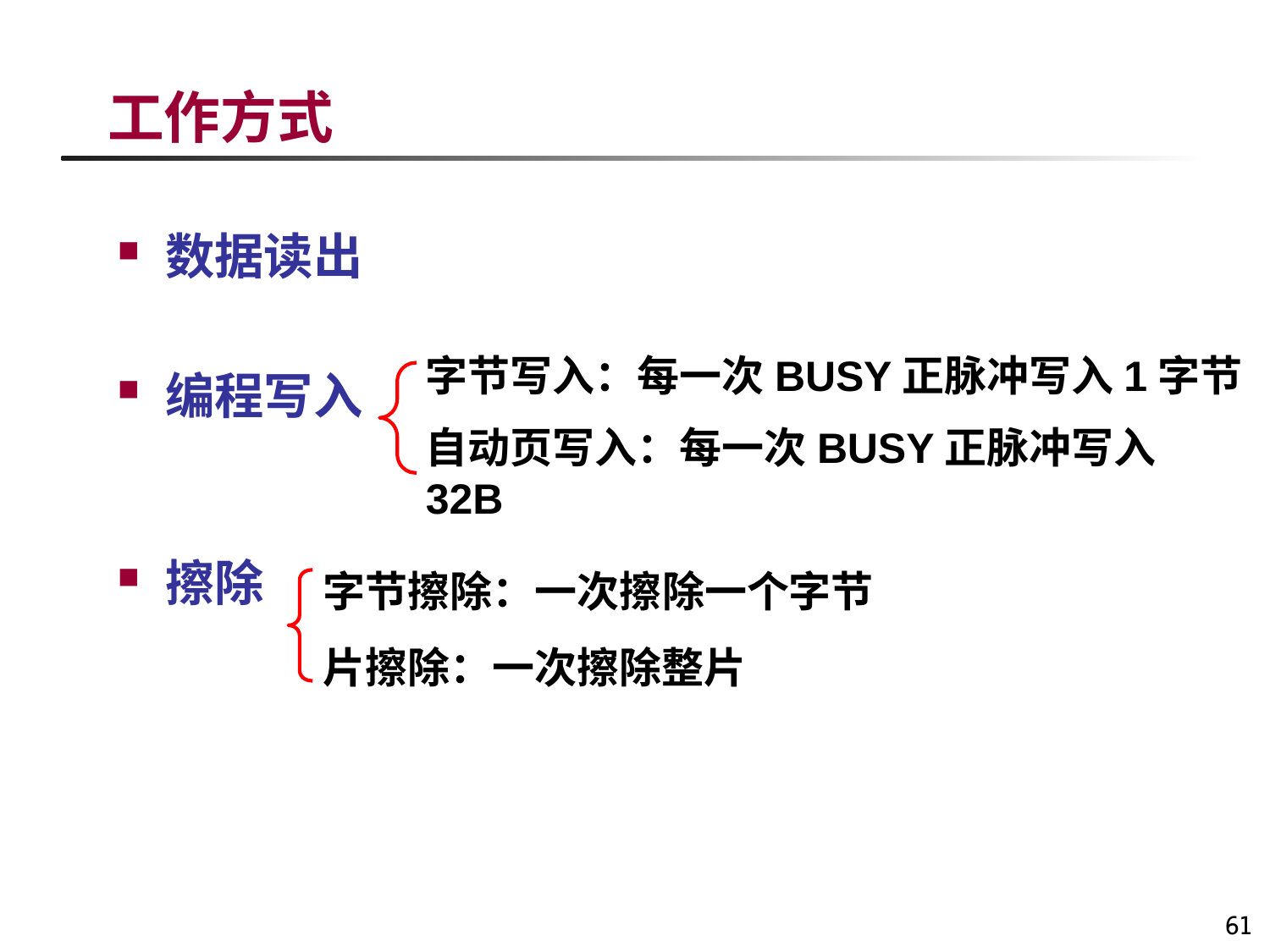

# 工作方式
数据读出

编程写入

擦除
字节写入：每一次BUSY正脉冲写入1字节
自动页写入：每一次BUSY正脉冲写入32B

字节擦除：一次擦除一个字节
片擦除：一次擦除整片

61